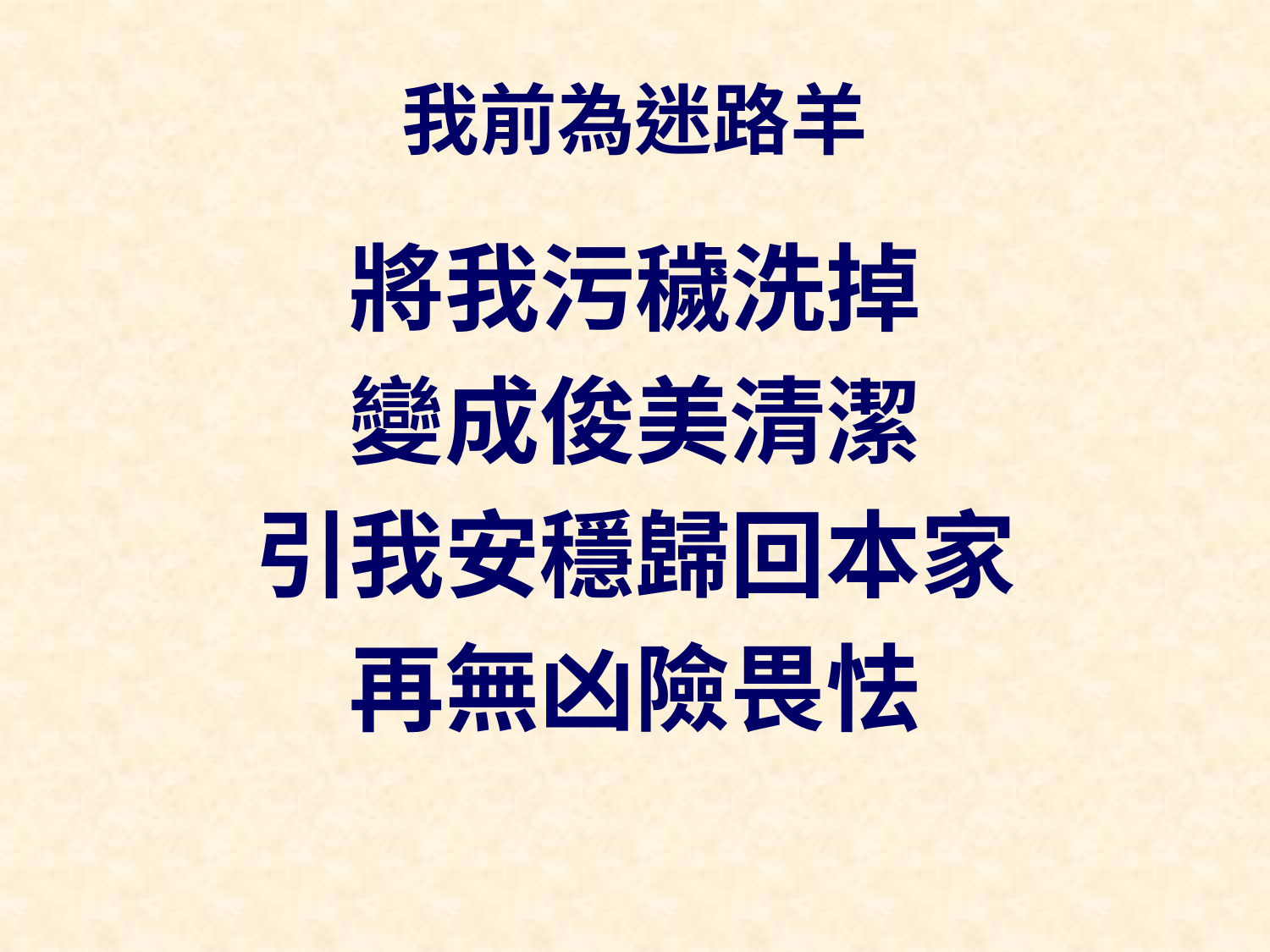

# 我前為迷路羊
將我污穢洗掉
變成俊美清潔
引我安穩歸回本家
再無凶險畏怯